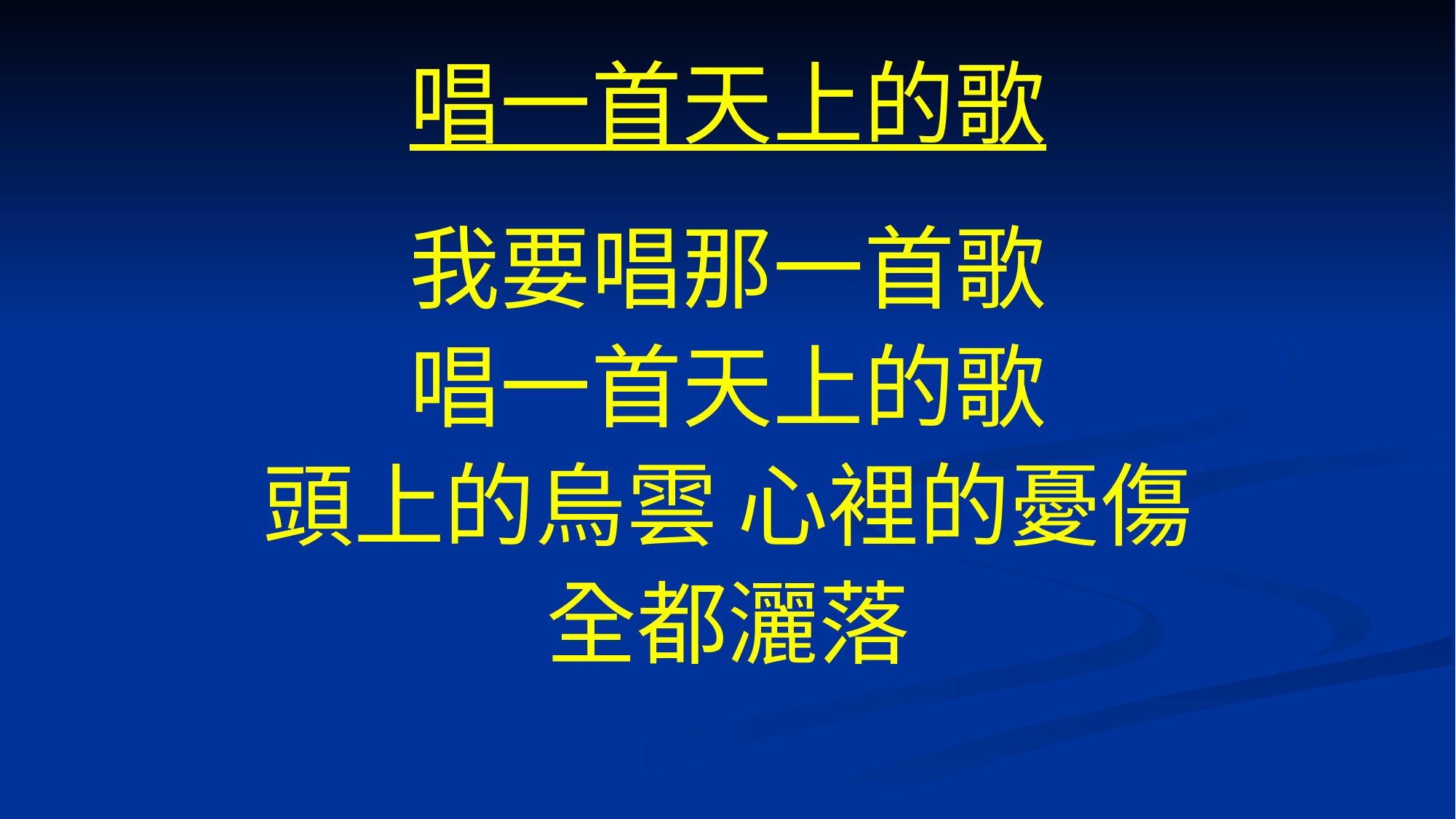

# 唱一首天上的歌
我要唱那一首歌
唱一首天上的歌
頭上的烏雲 心裡的憂傷
全都灑落